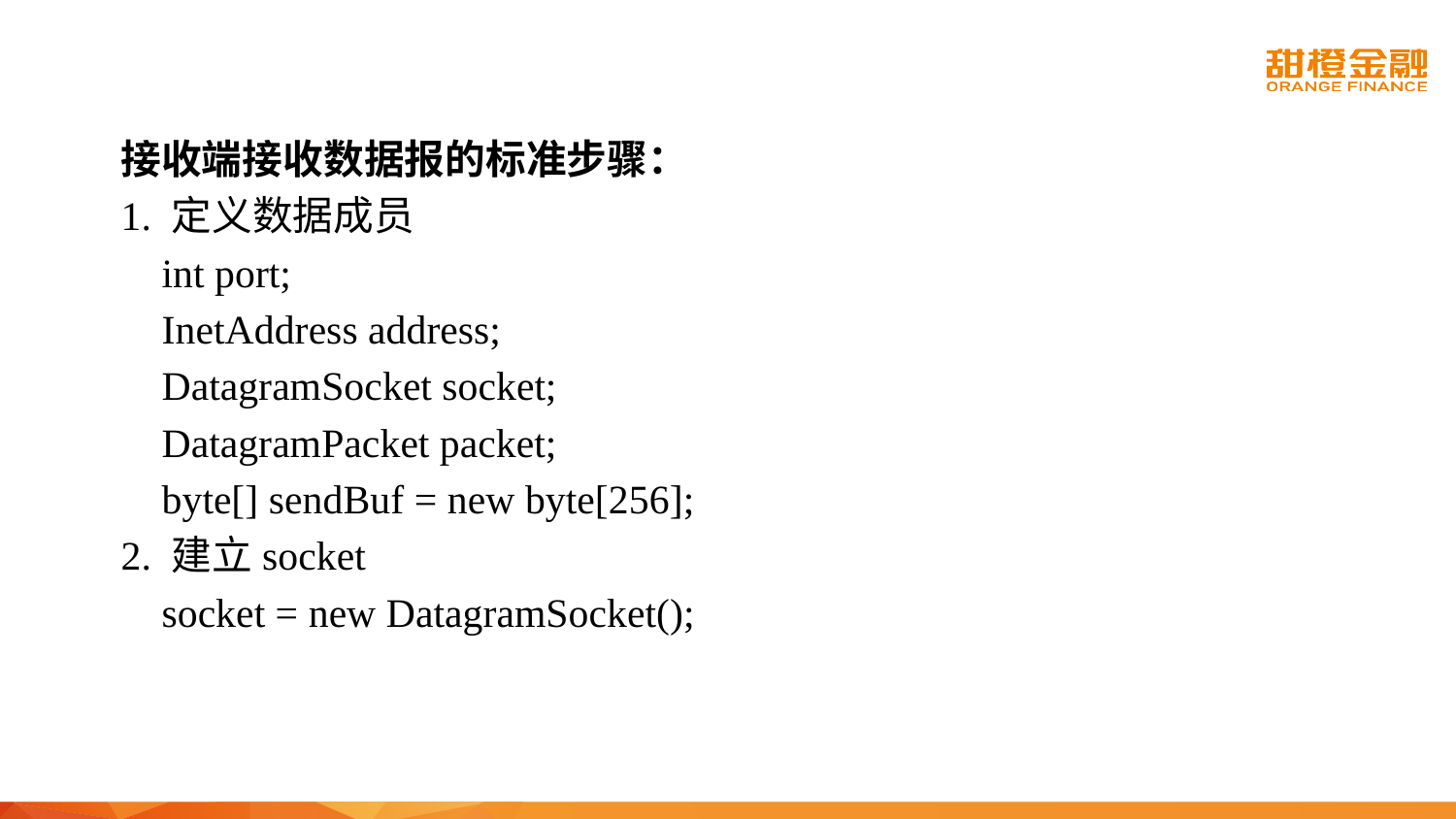

接收端接收数据报的标准步骤：
1. 定义数据成员
    int port;
    InetAddress address;
    DatagramSocket socket;
    DatagramPacket packet;
    byte[] sendBuf = new byte[256];
2. 建立socket
    socket = new DatagramSocket();